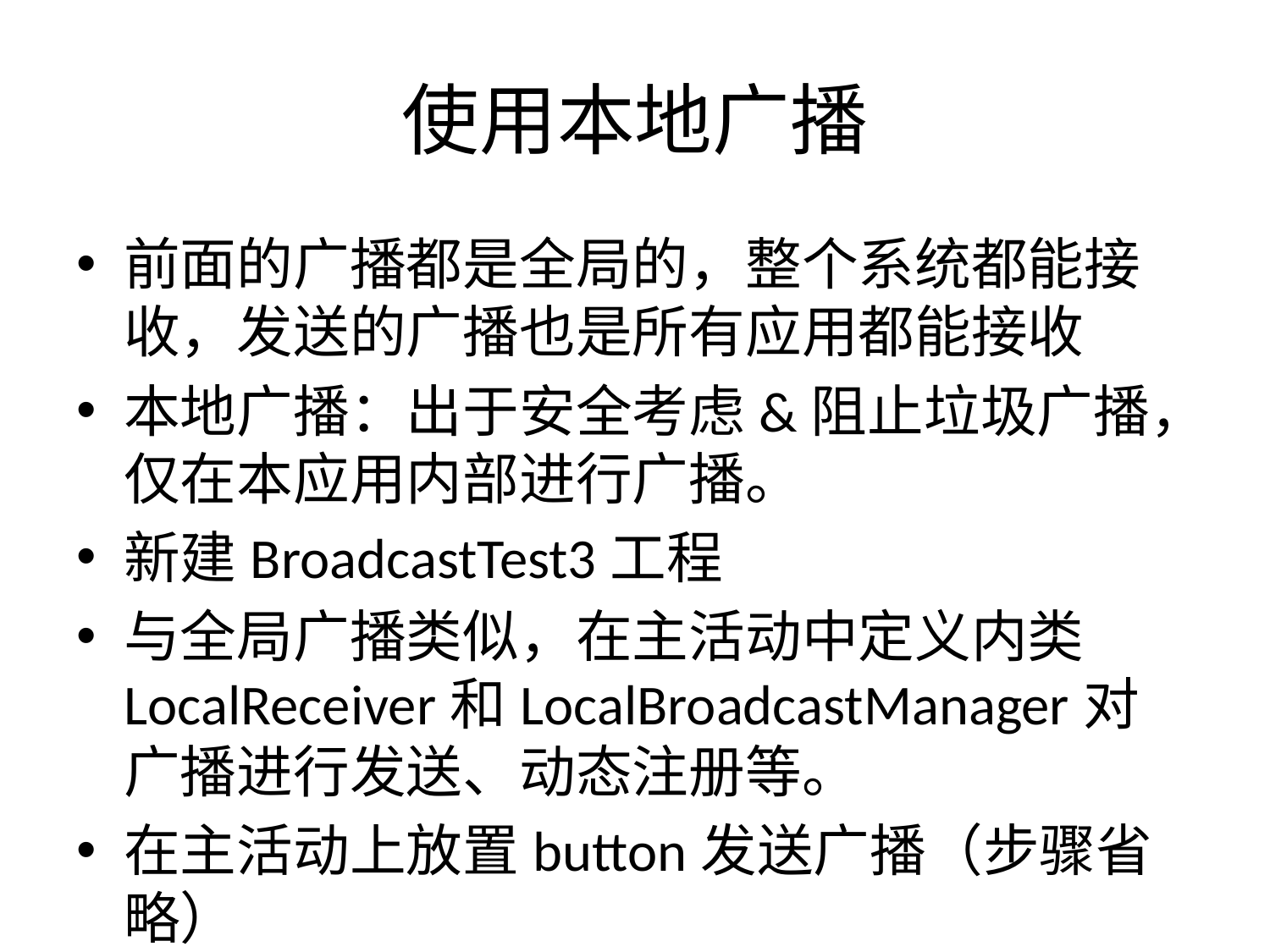

# 使用本地广播
前面的广播都是全局的，整个系统都能接收，发送的广播也是所有应用都能接收
本地广播：出于安全考虑&阻止垃圾广播，仅在本应用内部进行广播。
新建BroadcastTest3工程
与全局广播类似，在主活动中定义内类LocalReceiver和LocalBroadcastManager对广播进行发送、动态注册等。
在主活动上放置button发送广播（步骤省略）